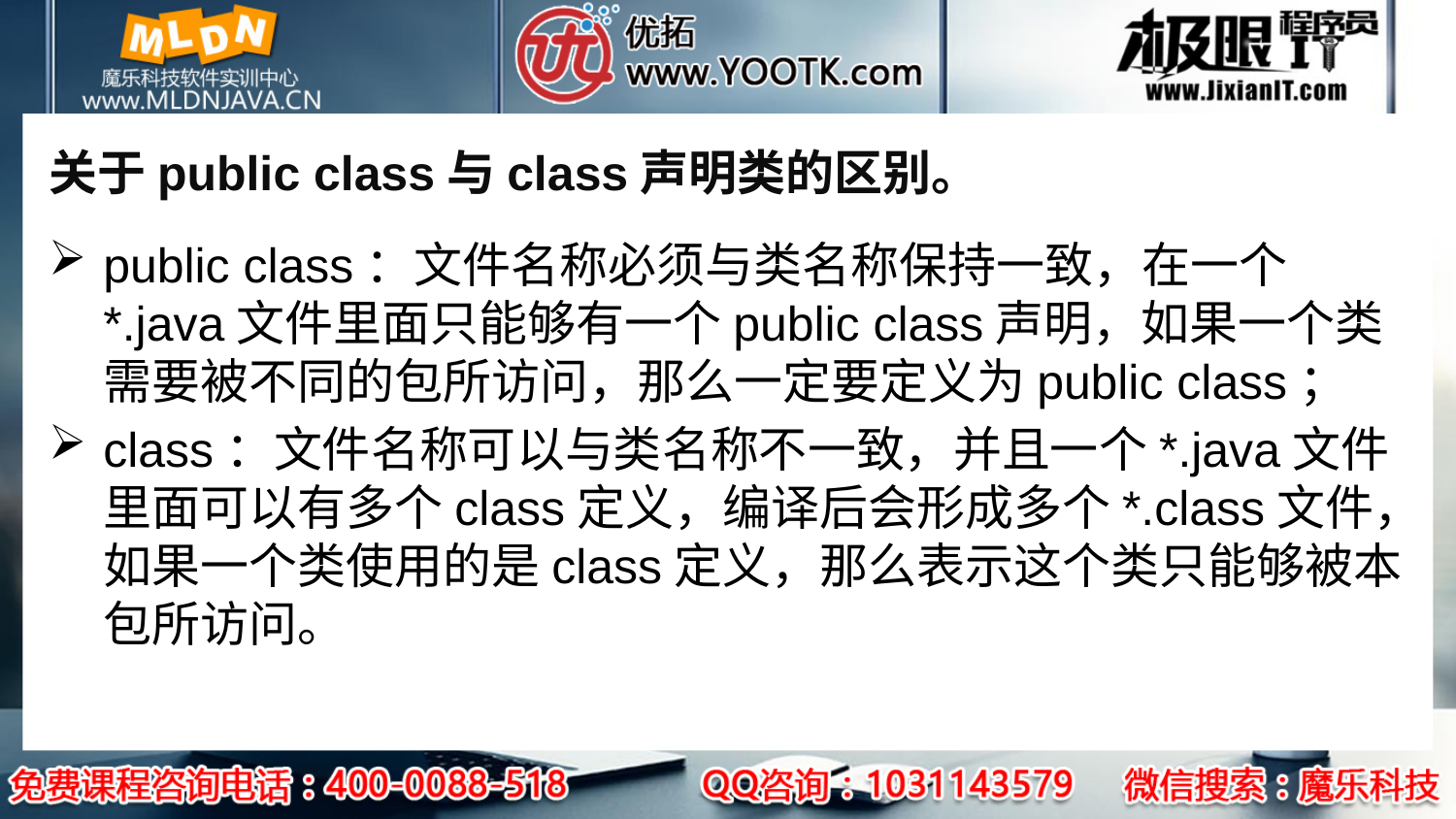

# 关于public class与class声明类的区别。
public class：文件名称必须与类名称保持一致，在一个*.java文件里面只能够有一个public class声明，如果一个类需要被不同的包所访问，那么一定要定义为public class；
class：文件名称可以与类名称不一致，并且一个*.java文件里面可以有多个class定义，编译后会形成多个*.class文件，如果一个类使用的是class定义，那么表示这个类只能够被本包所访问。